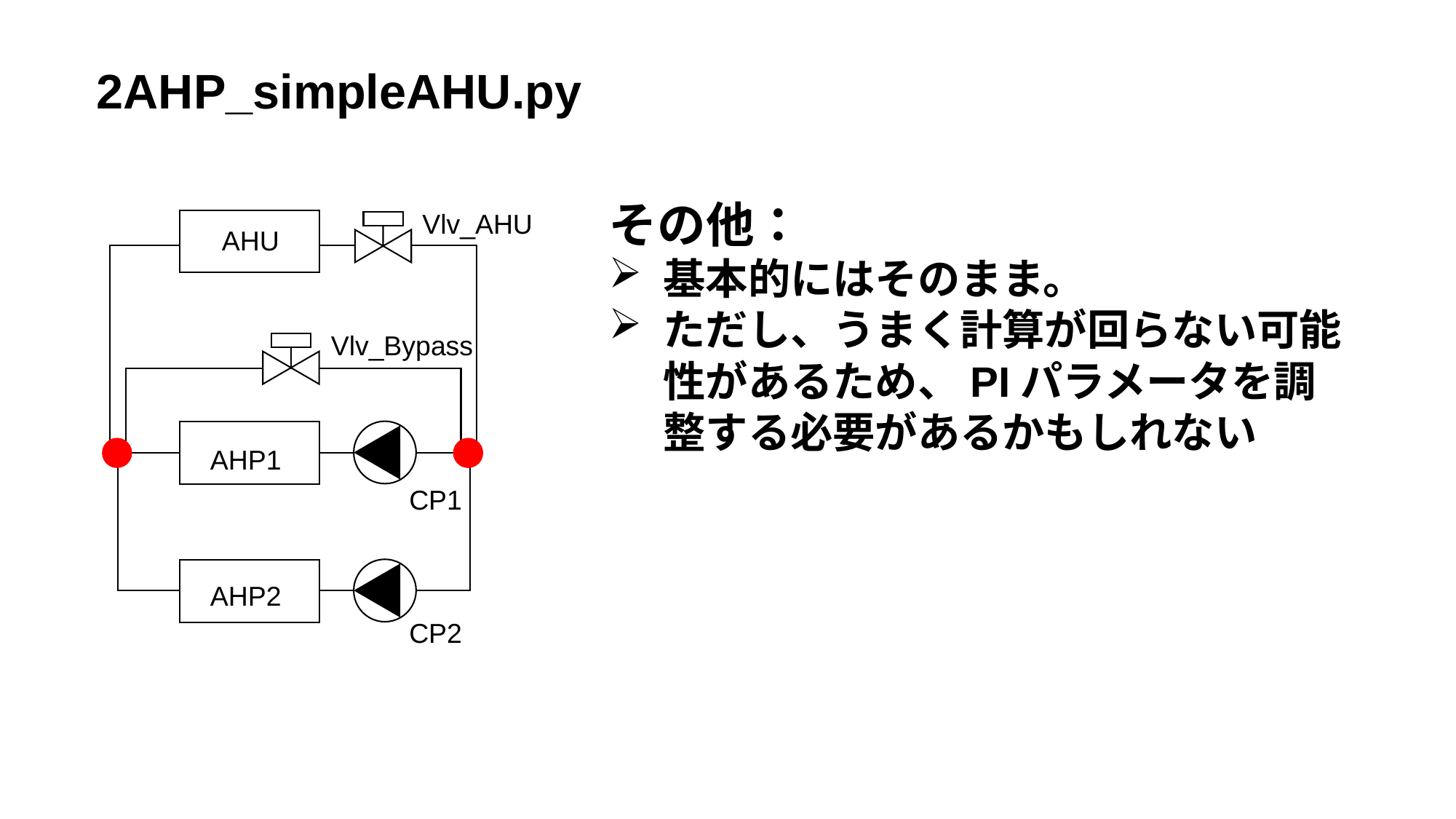

2AHP_simpleAHU.py
その他：
基本的にはそのまま。
ただし、うまく計算が回らない可能性があるため、PIパラメータを調整する必要があるかもしれない

Vlv_AHU

AHU

Vlv_Bypass

AHP1

CP1

AHP2
CP2